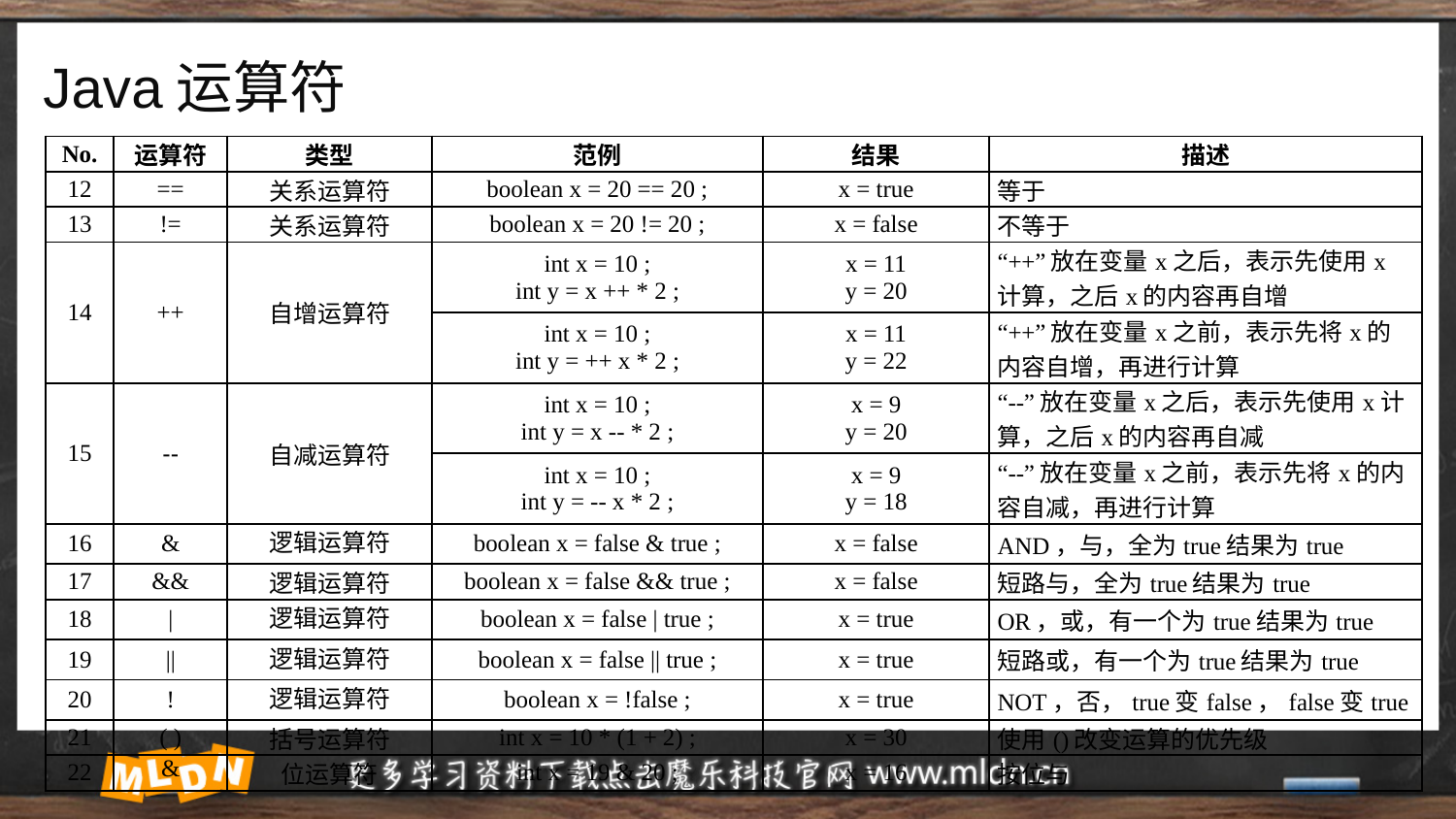

# Java运算符
| No. | 运算符 | 类型 | 范例 | 结果 | 描述 |
| --- | --- | --- | --- | --- | --- |
| 12 | == | 关系运算符 | boolean x = 20 == 20 ; | x = true | 等于 |
| 13 | != | 关系运算符 | boolean x = 20 != 20 ; | x = false | 不等于 |
| 14 | ++ | 自增运算符 | int x = 10 ; int y = x ++ \* 2 ; | x = 11 y = 20 | “++”放在变量x之后，表示先使用x计算，之后x的内容再自增 |
|  |  |  | int x = 10 ; int y = ++ x \* 2 ; | x = 11 y = 22 | “++”放在变量x之前，表示先将x的内容自增，再进行计算 |
| 15 | -- | 自减运算符 | int x = 10 ; int y = x -- \* 2 ; | x = 9 y = 20 | “--”放在变量x之后，表示先使用x计算，之后x的内容再自减 |
|  |  |  | int x = 10 ; int y = -- x \* 2 ; | x = 9 y = 18 | “--”放在变量x之前，表示先将x的内容自减，再进行计算 |
| 16 | & | 逻辑运算符 | boolean x = false & true ; | x = false | AND，与，全为true结果为true |
| 17 | && | 逻辑运算符 | boolean x = false && true ; | x = false | 短路与，全为true结果为true |
| 18 | | | 逻辑运算符 | boolean x = false | true ; | x = true | OR，或，有一个为true结果为true |
| 19 | || | 逻辑运算符 | boolean x = false || true ; | x = true | 短路或，有一个为true结果为true |
| 20 | ! | 逻辑运算符 | boolean x = !false ; | x = true | NOT，否，true变false，false变true |
| 21 | ( ) | 括号运算符 | int x = 10 \* (1 + 2) ; | x = 30 | 使用()改变运算的优先级 |
| 22 | & | 位运算符 | int x = 19 & 20 ; | x = 16 | 按位与 |